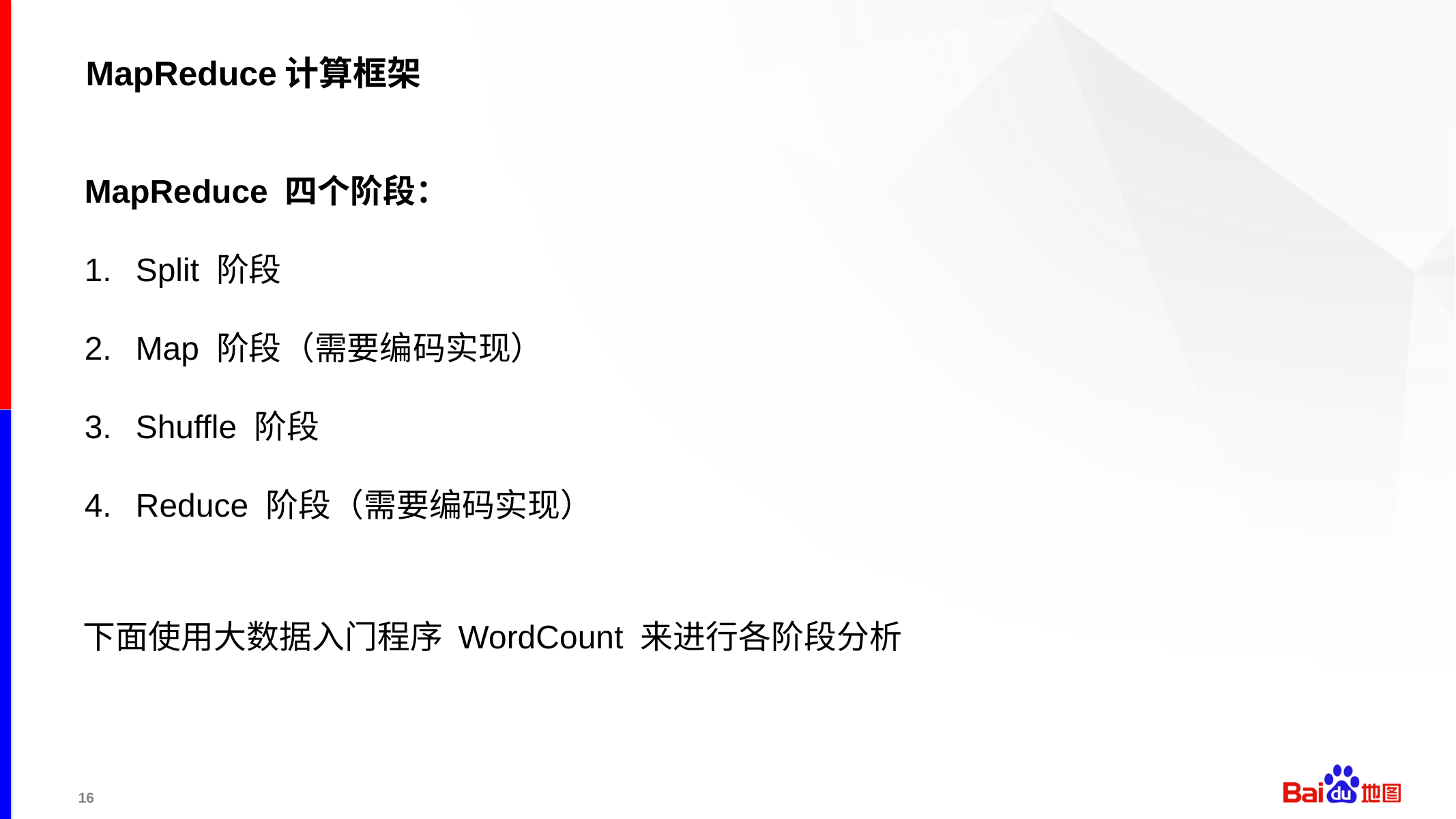

# MapReduce计算框架
MapReduce 四个阶段：

Split 阶段

Map 阶段（需要编码实现）

Shuffle 阶段

Reduce 阶段（需要编码实现）
下面使用大数据入门程序 WordCount 来进行各阶段分析